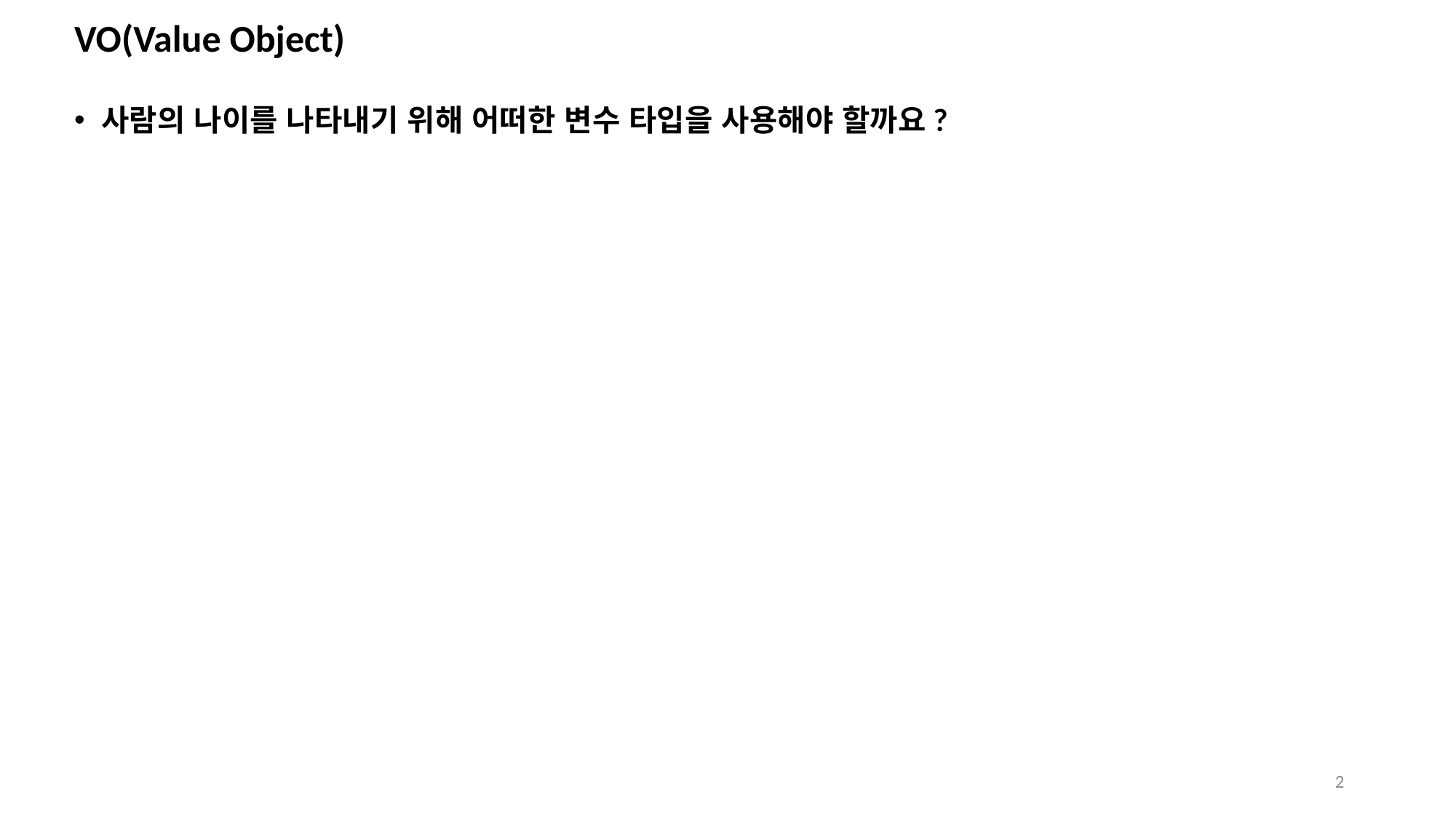

# VO(Value Object)
사람의 나이를 나타내기 위해 어떠한 변수 타입을 사용해야 할까요?
2